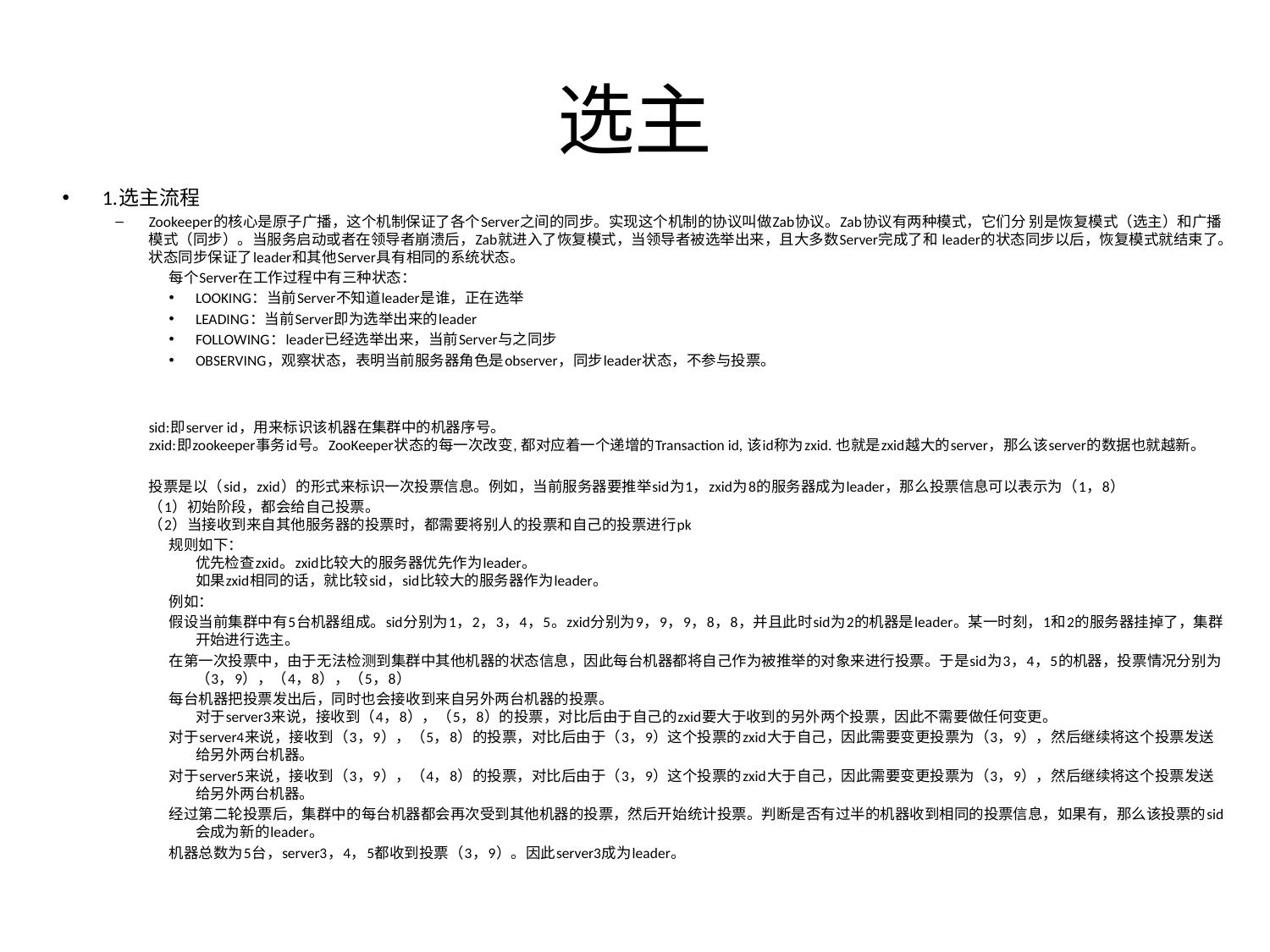

# 选主
1.选主流程
Zookeeper的核心是原子广播，这个机制保证了各个Server之间的同步。实现这个机制的协议叫做Zab协议。Zab协议有两种模式，它们分 别是恢复模式（选主）和广播模式（同步）。当服务启动或者在领导者崩溃后，Zab就进入了恢复模式，当领导者被选举出来，且大多数Server完成了和 leader的状态同步以后，恢复模式就结束了。状态同步保证了leader和其他Server具有相同的系统状态。
每个Server在工作过程中有三种状态：
LOOKING：当前Server不知道leader是谁，正在选举
LEADING：当前Server即为选举出来的leader
FOLLOWING：leader已经选举出来，当前Server与之同步
OBSERVING，观察状态，表明当前服务器角色是observer，同步leader状态，不参与投票。

	sid:即server id，用来标识该机器在集群中的机器序号。
zxid:即zookeeper事务id号。ZooKeeper状态的每一次改变, 都对应着一个递增的Transaction id, 该id称为zxid. 也就是zxid越大的server，那么该server的数据也就越新。

	投票是以（sid，zxid）的形式来标识一次投票信息。例如，当前服务器要推举sid为1，zxid为8的服务器成为leader，那么投票信息可以表示为（1，8）
	（1）初始阶段，都会给自己投票。
（2）当接收到来自其他服务器的投票时，都需要将别人的投票和自己的投票进行pk
规则如下：
优先检查zxid。zxid比较大的服务器优先作为leader。
如果zxid相同的话，就比较sid，sid比较大的服务器作为leader。
例如：
假设当前集群中有5台机器组成。sid分别为1，2，3，4，5。zxid分别为9，9，9，8，8，并且此时sid为2的机器是leader。某一时刻，1和2的服务器挂掉了，集群开始进行选主。
在第一次投票中，由于无法检测到集群中其他机器的状态信息，因此每台机器都将自己作为被推举的对象来进行投票。于是sid为3，4，5的机器，投票情况分别为（3，9），（4，8），（5，8）
每台机器把投票发出后，同时也会接收到来自另外两台机器的投票。
对于server3来说，接收到（4，8），（5，8）的投票，对比后由于自己的zxid要大于收到的另外两个投票，因此不需要做任何变更。
对于server4来说，接收到（3，9），（5，8）的投票，对比后由于（3，9）这个投票的zxid大于自己，因此需要变更投票为（3，9），然后继续将这个投票发送给另外两台机器。
对于server5来说，接收到（3，9），（4，8）的投票，对比后由于（3，9）这个投票的zxid大于自己，因此需要变更投票为（3，9），然后继续将这个投票发送给另外两台机器。
经过第二轮投票后，集群中的每台机器都会再次受到其他机器的投票，然后开始统计投票。判断是否有过半的机器收到相同的投票信息，如果有，那么该投票的sid会成为新的leader。
机器总数为5台，server3，4，5都收到投票（3，9）。因此server3成为leader。